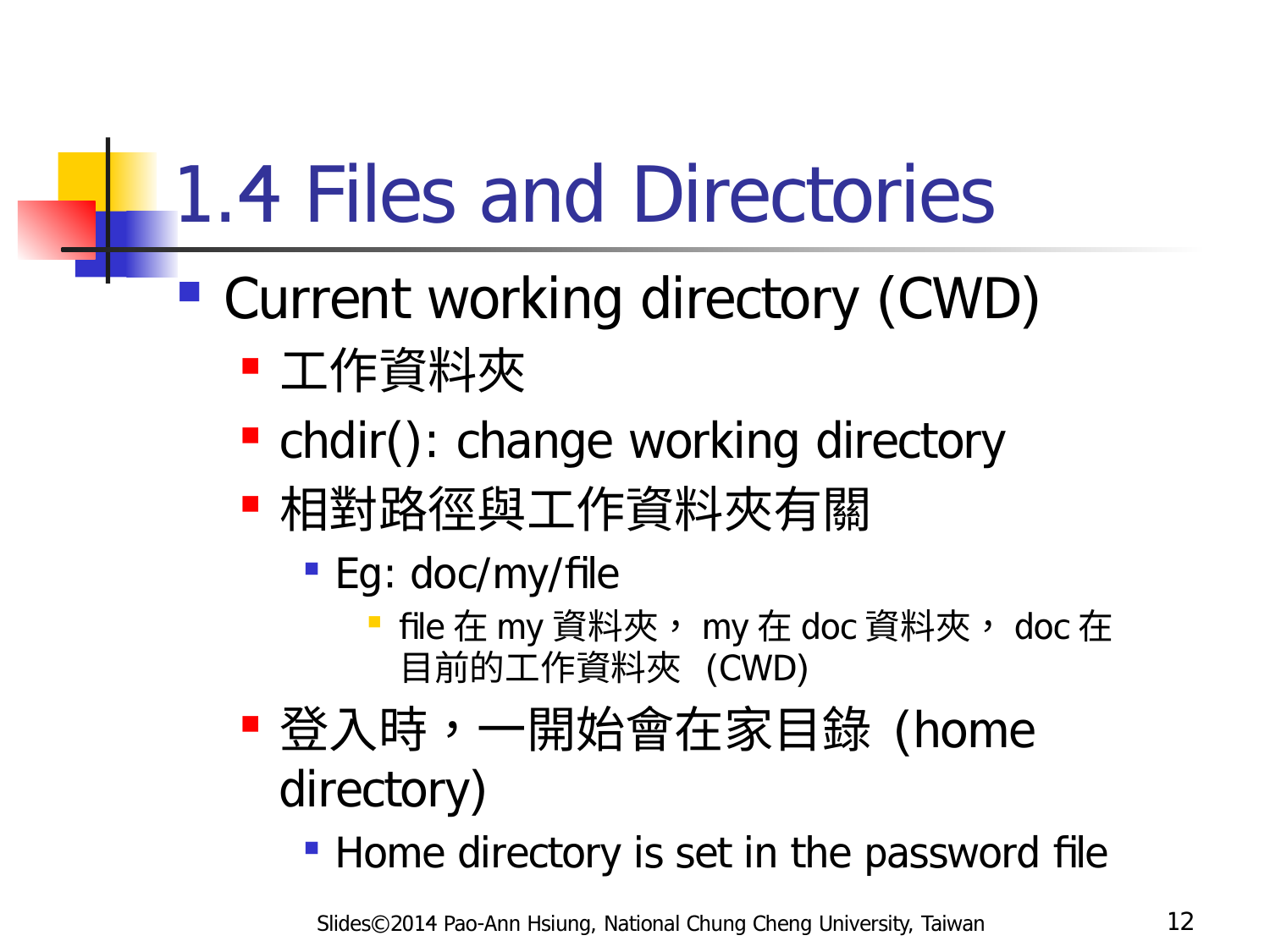

# 1.4 Files and Directories
Current working directory (CWD)
工作資料夾
chdir(): change working directory
相對路徑與工作資料夾有關
Eg: doc/my/file
file在my資料夾，my在doc資料夾，doc在目前的工作資料夾  (CWD)
登入時，一開始會在家目錄 (home directory)
Home directory is set in the password file
Slides©2014 Pao-Ann Hsiung, National Chung Cheng University, Taiwan
12